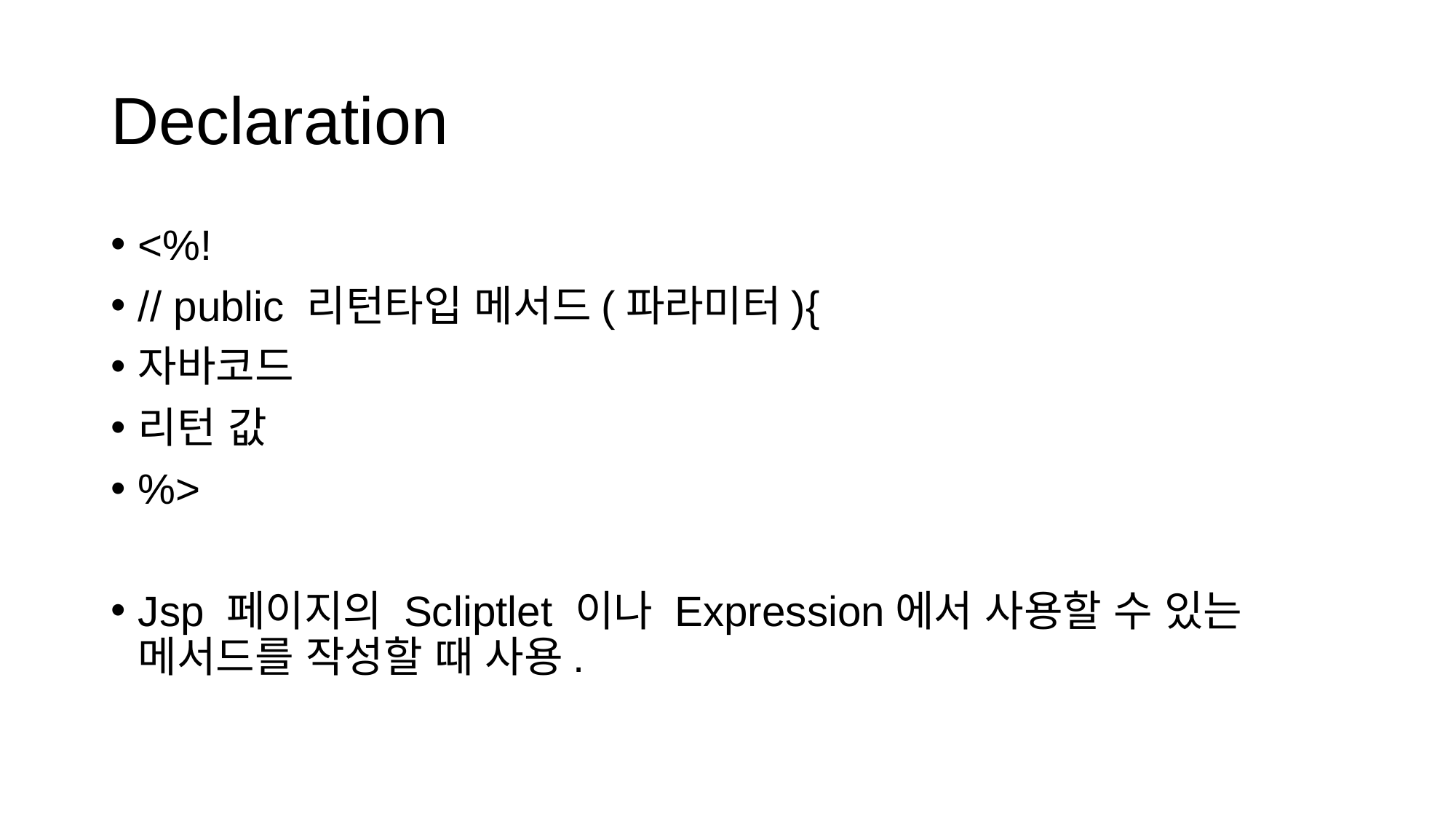

# Declaration
<%!
// public 리턴타입 메서드(파라미터){
자바코드
리턴 값
%>

Jsp 페이지의 Scliptlet 이나 Expression에서 사용할 수 있는 메서드를 작성할 때 사용.